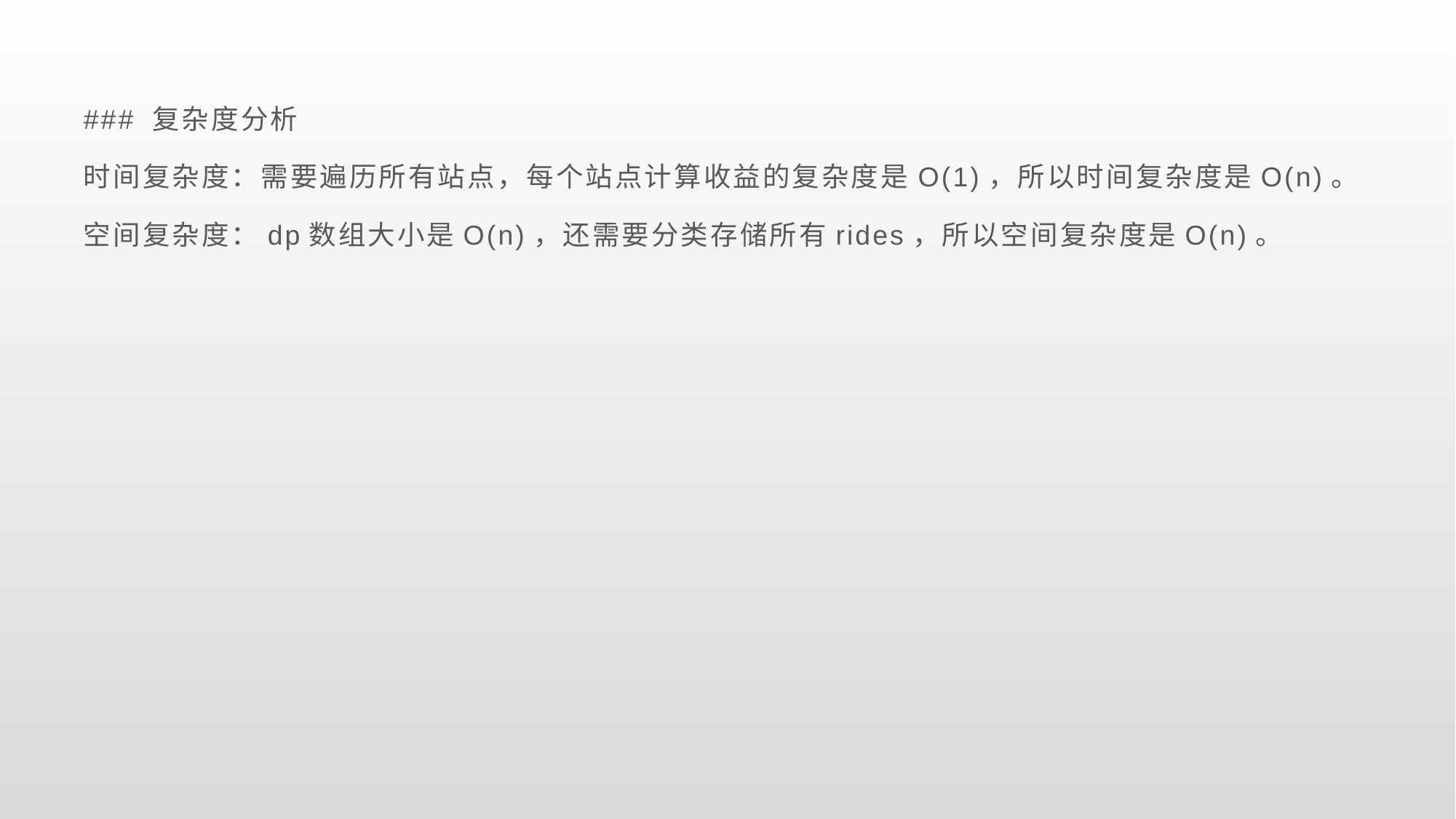

### 复杂度分析
时间复杂度：需要遍历所有站点，每个站点计算收益的复杂度是O(1)，所以时间复杂度是O(n)。
空间复杂度：dp数组大小是O(n)，还需要分类存储所有rides，所以空间复杂度是O(n)。